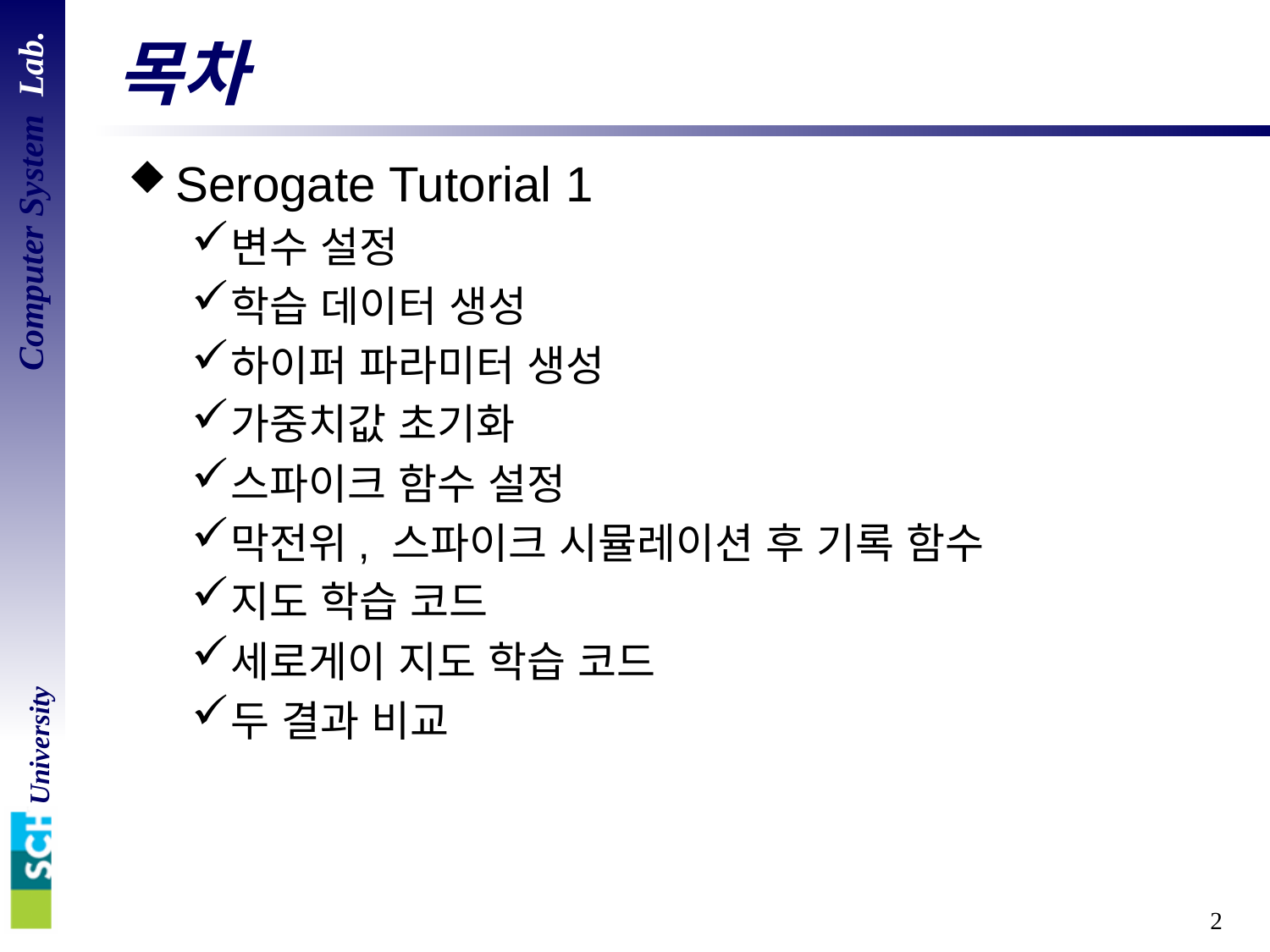

# 목차
Serogate Tutorial 1
변수 설정
학습 데이터 생성
하이퍼 파라미터 생성
가중치값 초기화
스파이크 함수 설정
막전위, 스파이크 시뮬레이션 후 기록 함수
지도 학습 코드
세로게이 지도 학습 코드
두 결과 비교